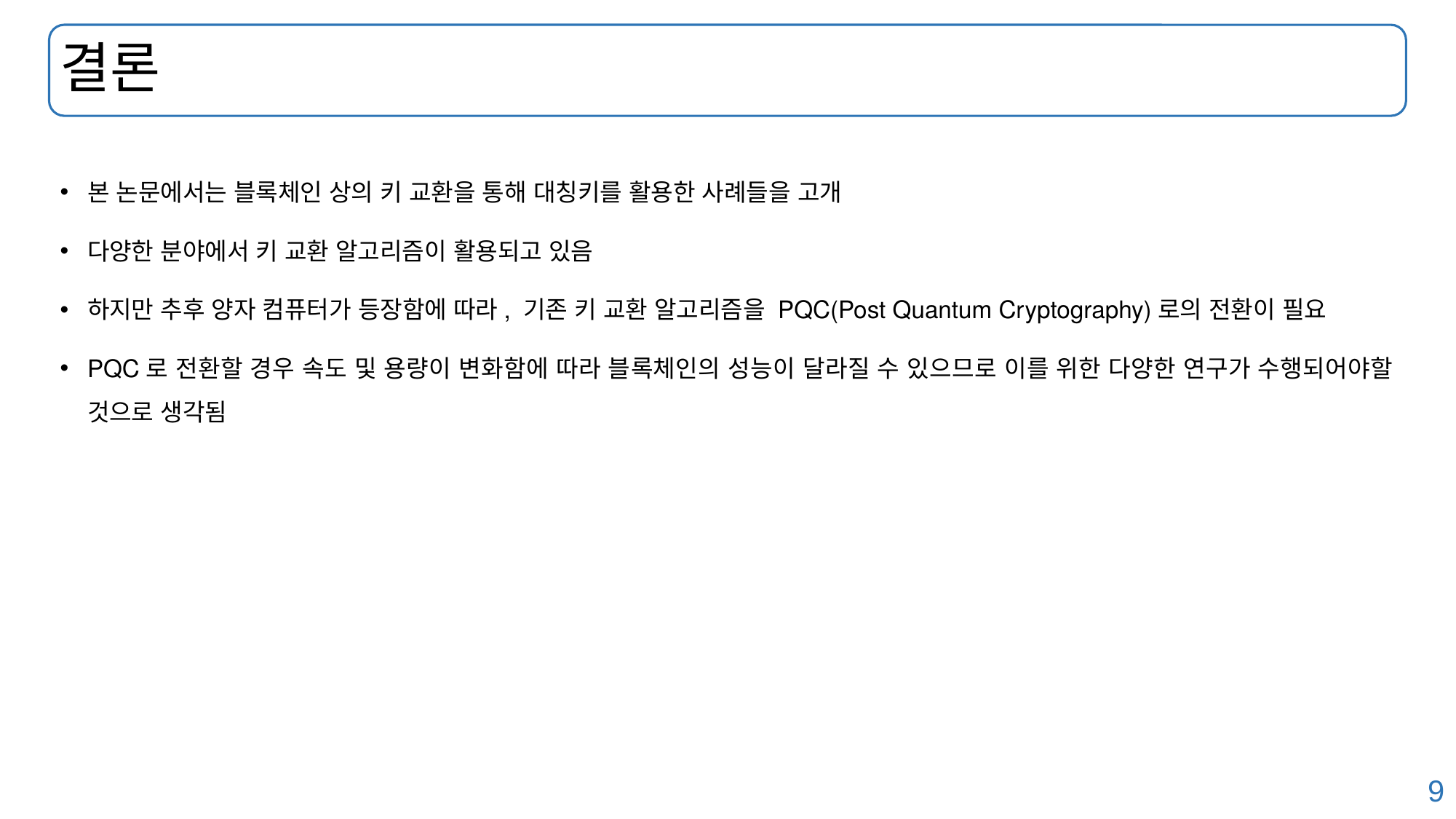

# 결론
본 논문에서는 블록체인 상의 키 교환을 통해 대칭키를 활용한 사례들을 고개
다양한 분야에서 키 교환 알고리즘이 활용되고 있음
하지만 추후 양자 컴퓨터가 등장함에 따라, 기존 키 교환 알고리즘을 PQC(Post Quantum Cryptography)로의 전환이 필요
PQC로 전환할 경우 속도 및 용량이 변화함에 따라 블록체인의 성능이 달라질 수 있으므로 이를 위한 다양한 연구가 수행되어야할 것으로 생각됨